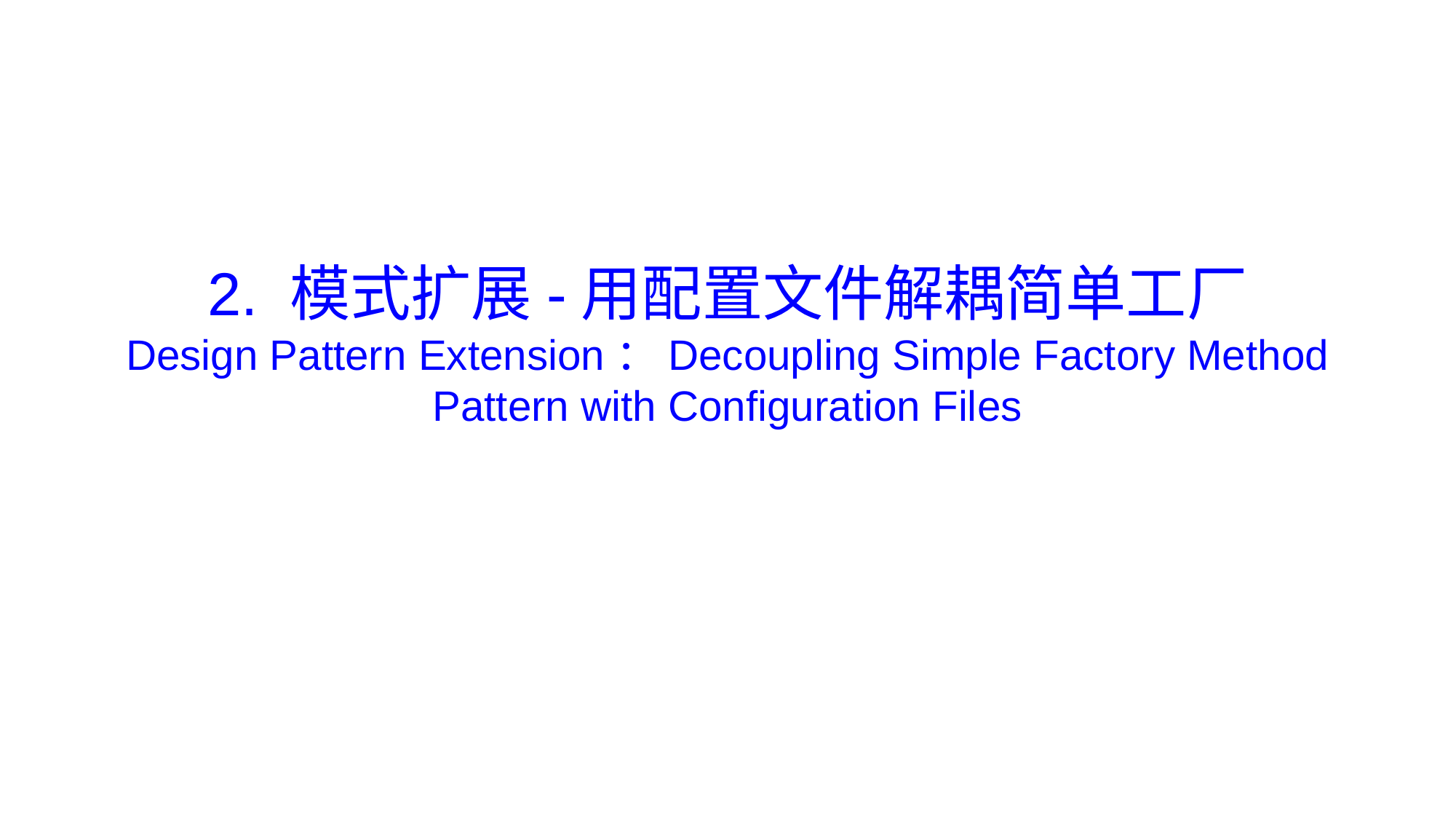

# 2. 模式扩展-用配置文件解耦简单工厂 Design Pattern Extension：Decoupling Simple Factory Method Pattern with Configuration Files

19